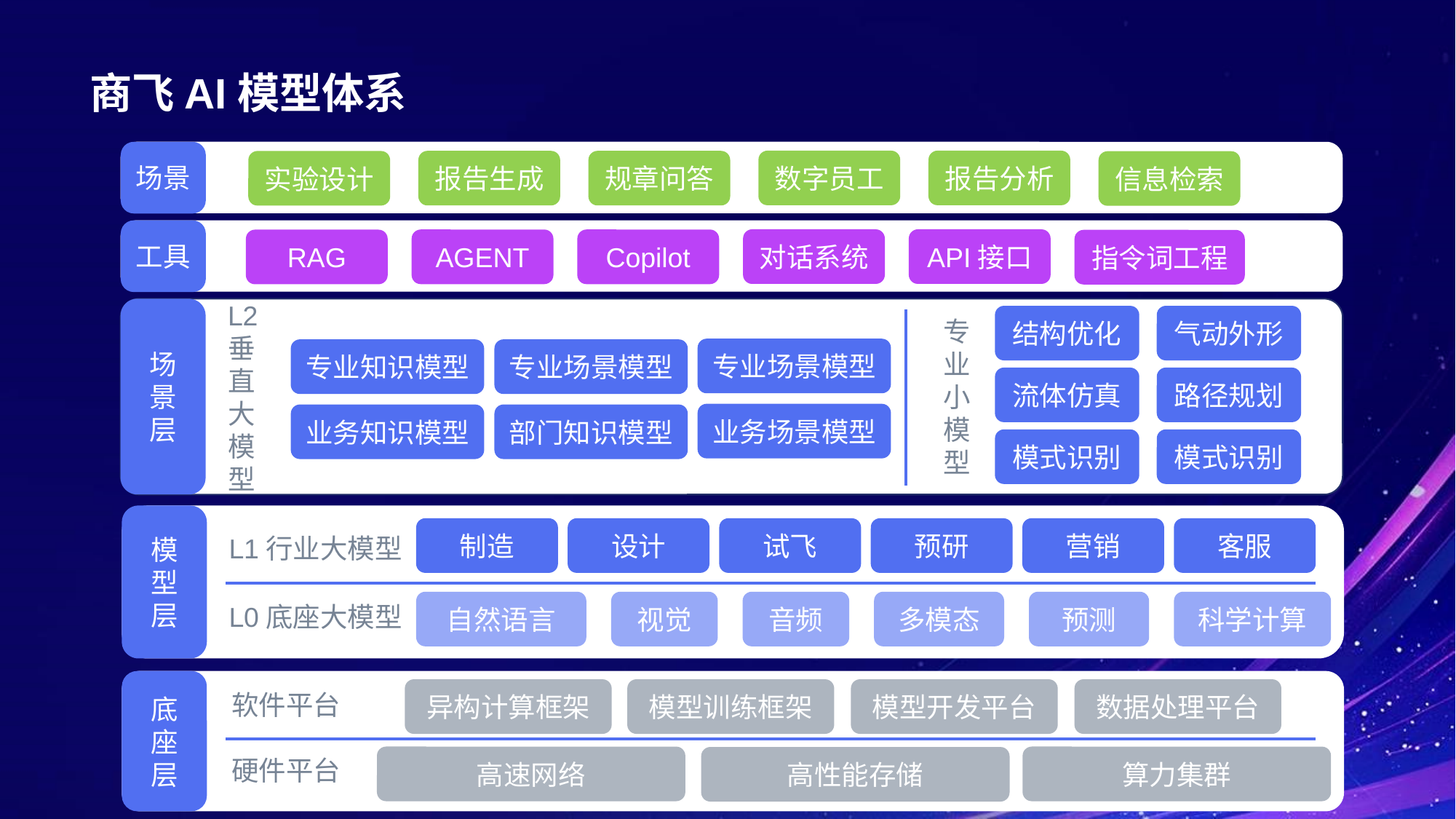

# 商飞AI模型体系
场景

数字员工
报告分析
报告生成
规章问答
实验设计
信息检索
工具

对话系统
API接口
AGENT
Copilot
RAG
指令词工程
L2垂直大模型

场景层
结构优化
气动外形
专业小模型
专业场景模型
专业知识模型
专业场景模型
流体仿真
路径规划
业务场景模型
业务知识模型
部门知识模型
模式识别
模式识别
模型层

制造
设计
试飞
预研
营销
客服
L1行业大模型
自然语言
视觉
音频
多模态
预测
科学计算
L0底座大模型

底
座
层
异构计算框架
模型训练框架
模型开发平台
数据处理平台
软件平台
高速网络
算力集群
高性能存储
硬件平台